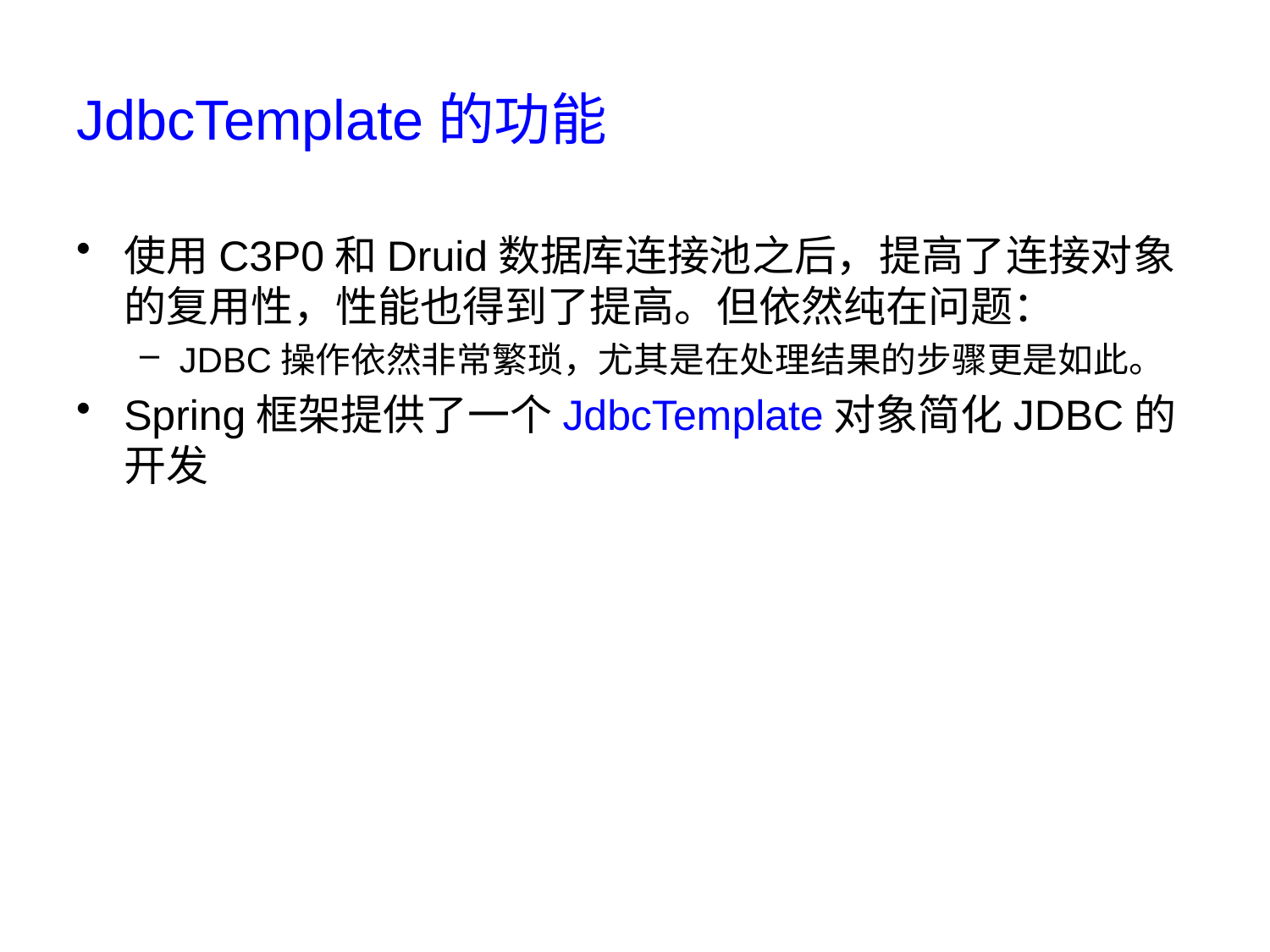

# JdbcTemplate的功能
使用C3P0和Druid数据库连接池之后，提高了连接对象的复用性，性能也得到了提高。但依然纯在问题：
JDBC操作依然非常繁琐，尤其是在处理结果的步骤更是如此。
Spring框架提供了一个JdbcTemplate对象简化JDBC的开发